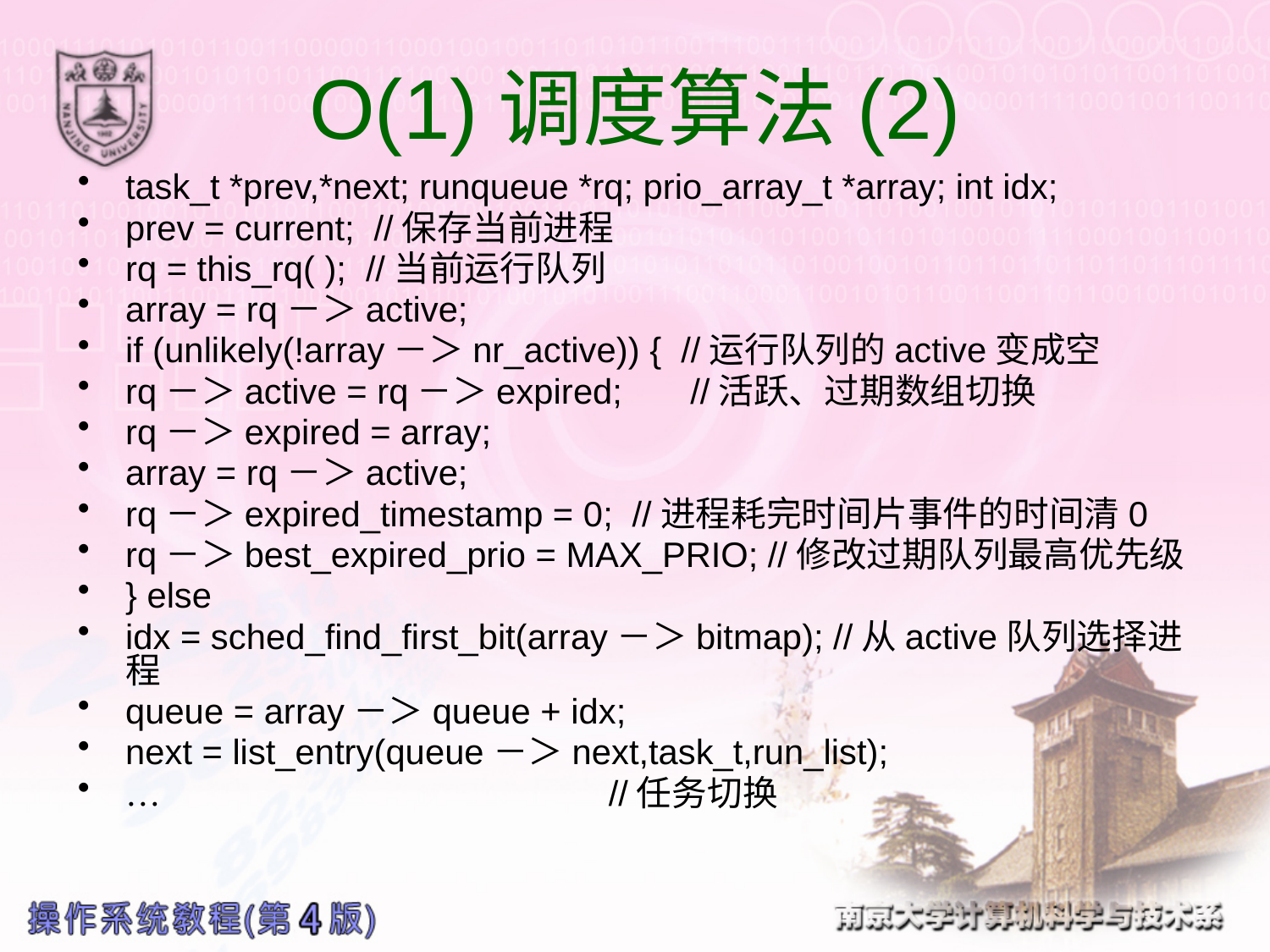

# O(1)调度算法(2)
task_t *prev,*next; runqueue *rq; prio_array_t *array; int idx;
prev = current;  //保存当前进程
rq = this_rq( );  //当前运行队列
array = rq－＞active;
if (unlikely(!array－＞nr_active)) {  //运行队列的active变成空
rq－＞active = rq－＞expired;       //活跃、过期数组切换
rq－＞expired = array;
array = rq－＞active;
rq－＞expired_timestamp = 0;  //进程耗完时间片事件的时间清0
rq－＞best_expired_prio = MAX_PRIO; //修改过期队列最高优先级
} else
idx = sched_find_first_bit(array－＞bitmap); //从active队列选择进程
queue = array－＞queue + idx;
next = list_entry(queue－＞next,task_t,run_list);
…                                              //任务切换